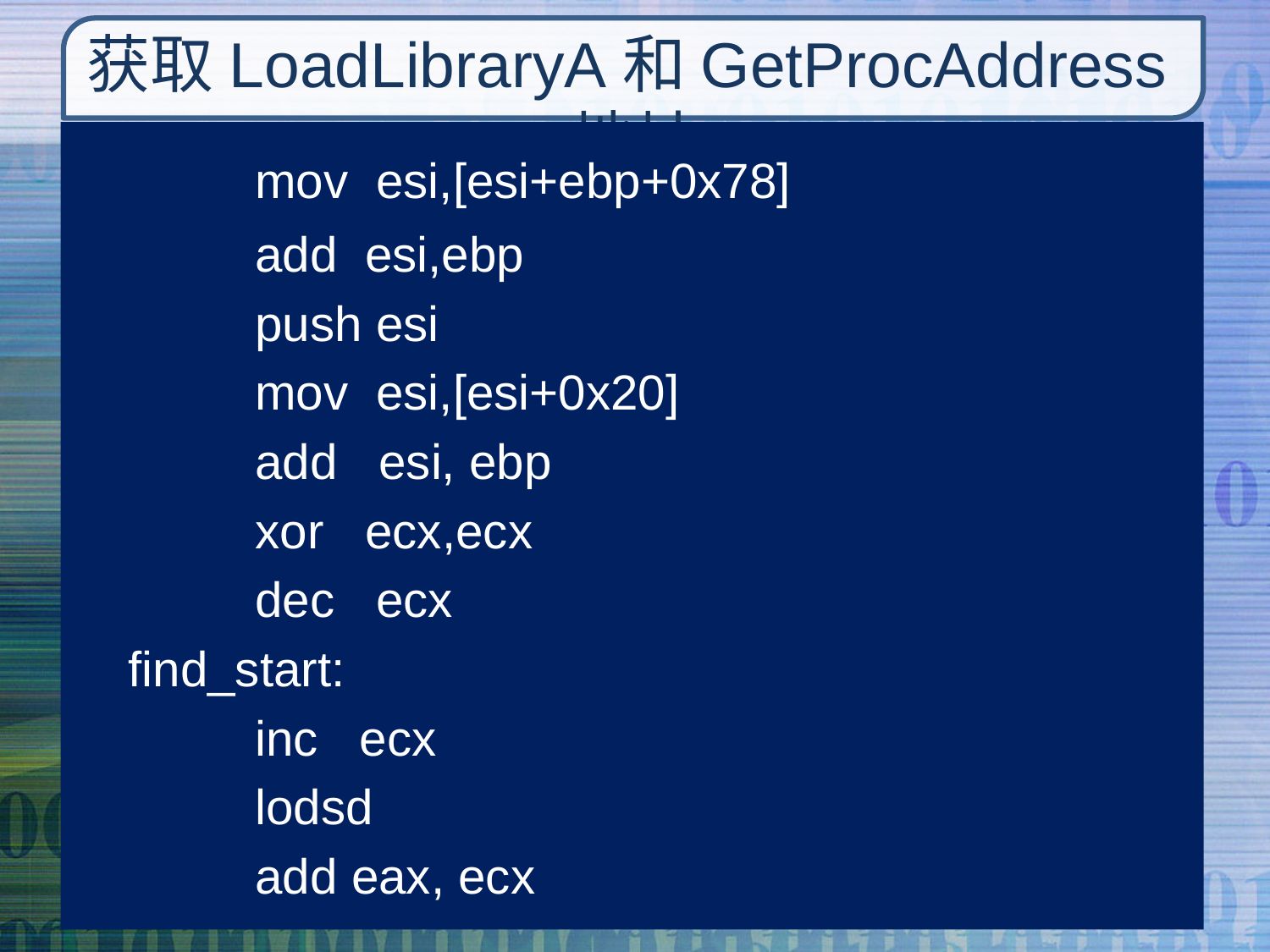

# 获取LoadLibraryA和GetProcAddress地址
		mov  esi,[esi+ebp+0x78]
		add  esi,ebp
		push esi
		mov  esi,[esi+0x20]
		add   esi, ebp
		xor   ecx,ecx
		dec   ecx
	find_start:
		inc   ecx
		lodsd
		add eax, ecx